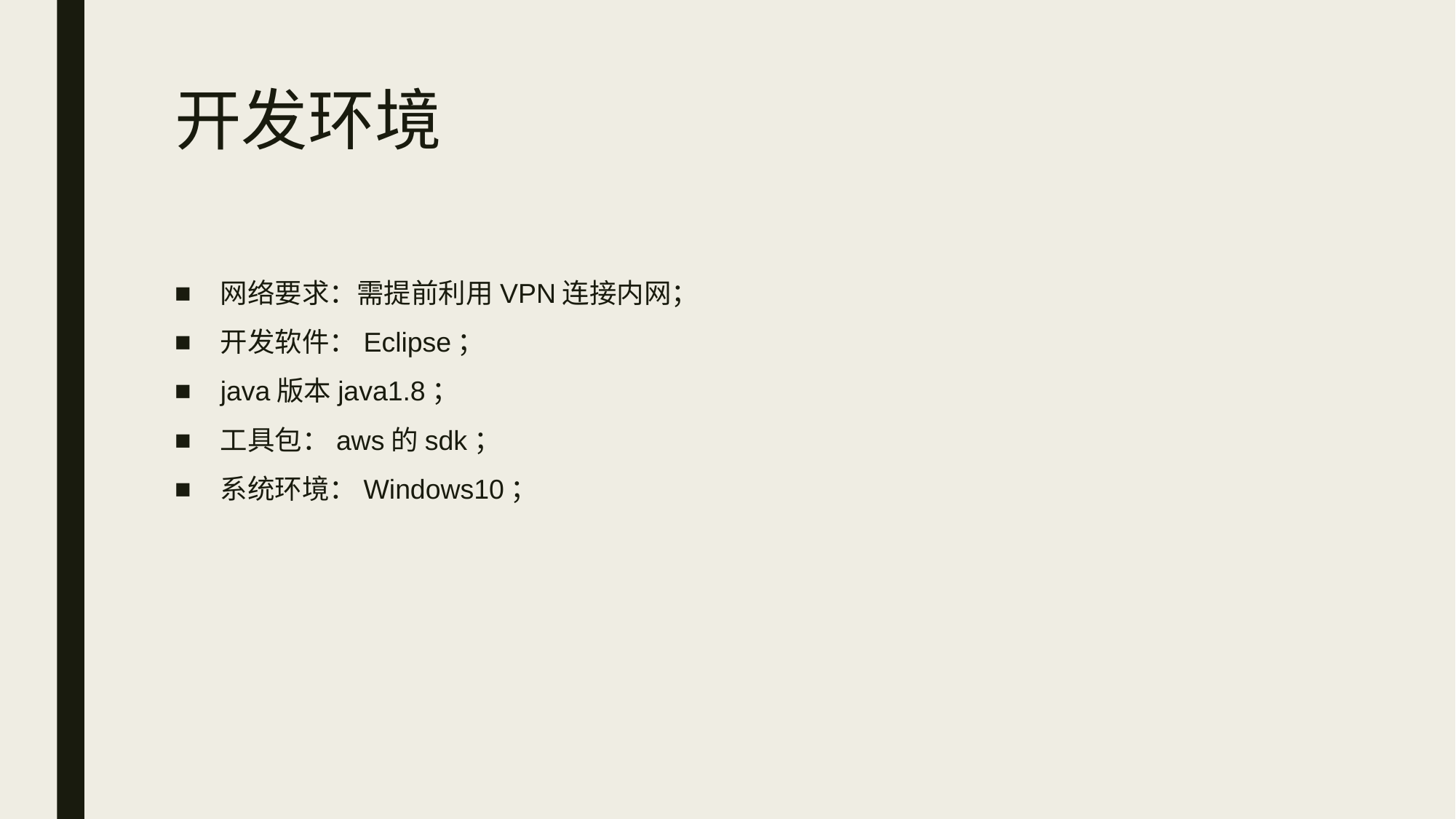

# 开发环境
网络要求：需提前利用VPN连接内网；
开发软件：Eclipse；
java版本java1.8；
工具包：aws的sdk；
系统环境：Windows10；